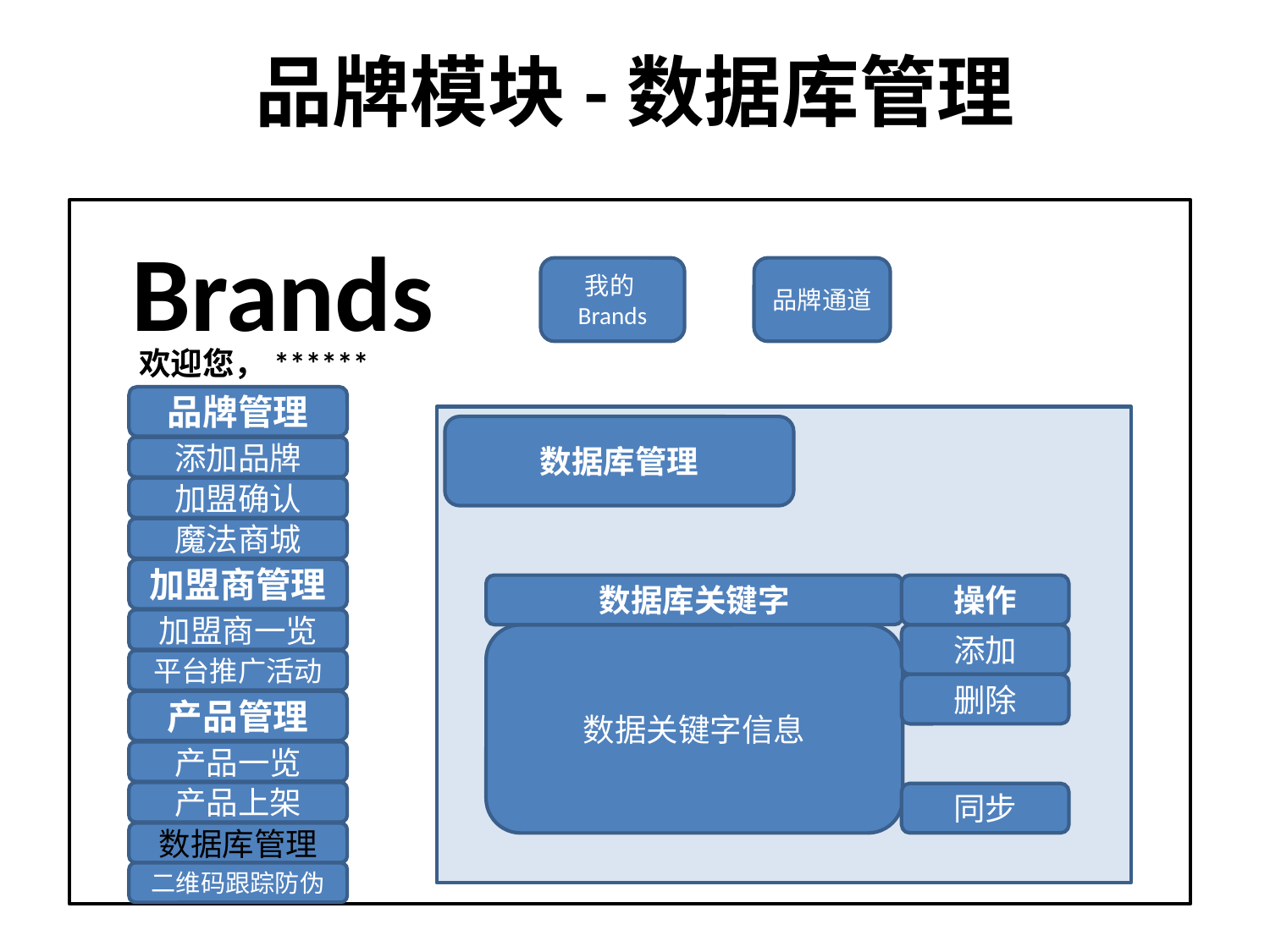

# 品牌模块-数据库管理

Brands
我的Brands
品牌通道
欢迎您，******
品牌管理

数据库管理
添加品牌
加盟确认
魔法商城
加盟商管理
数据库关键字
操作
加盟商一览
数据关键字信息
添加
平台推广活动
删除
产品管理
产品一览
产品上架
同步
数据库管理
二维码跟踪防伪